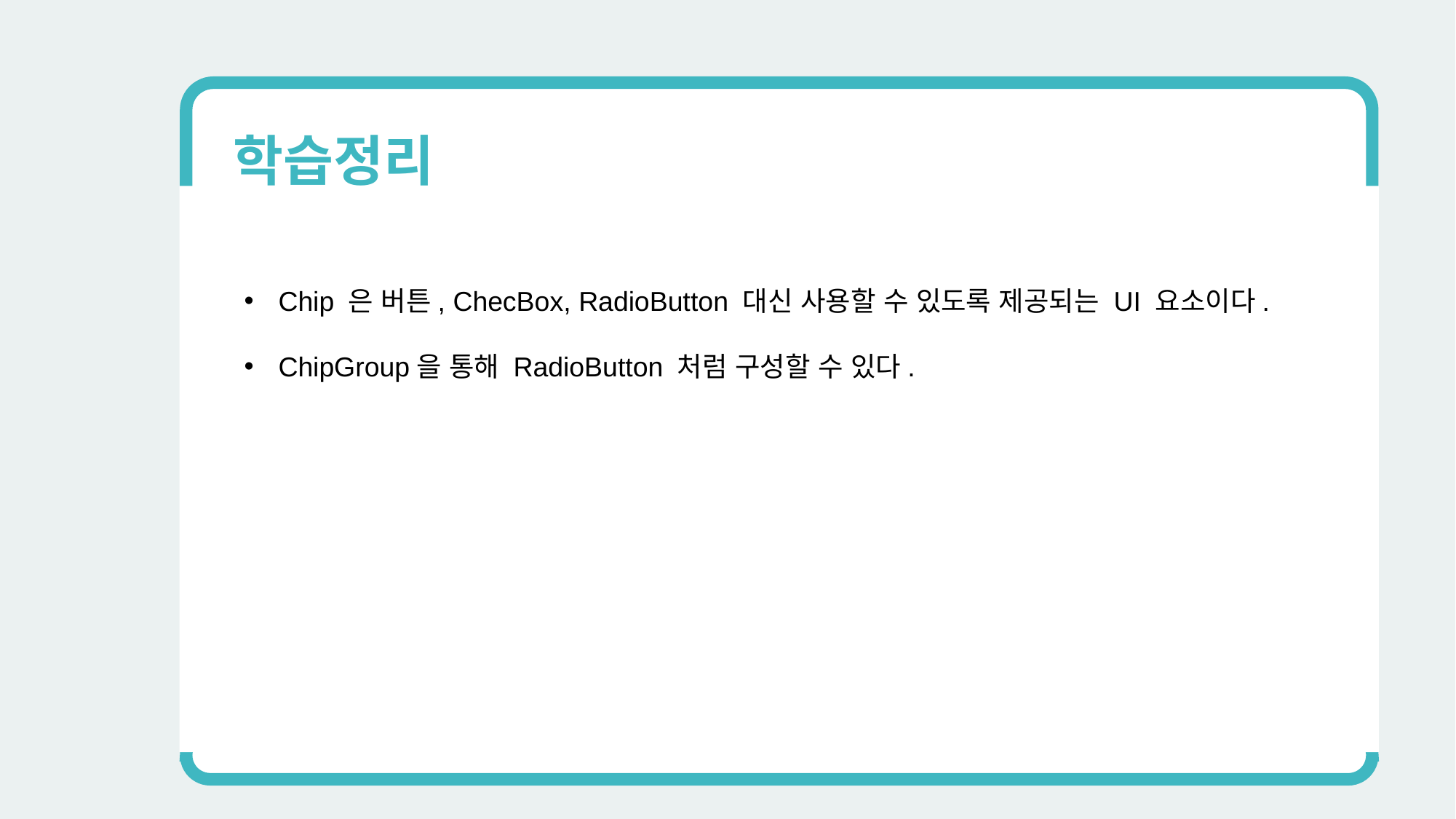

학습정리

Chip 은 버튼, ChecBox, RadioButton 대신 사용할 수 있도록 제공되는 UI 요소이다.
ChipGroup을 통해 RadioButton 처럼 구성할 수 있다.